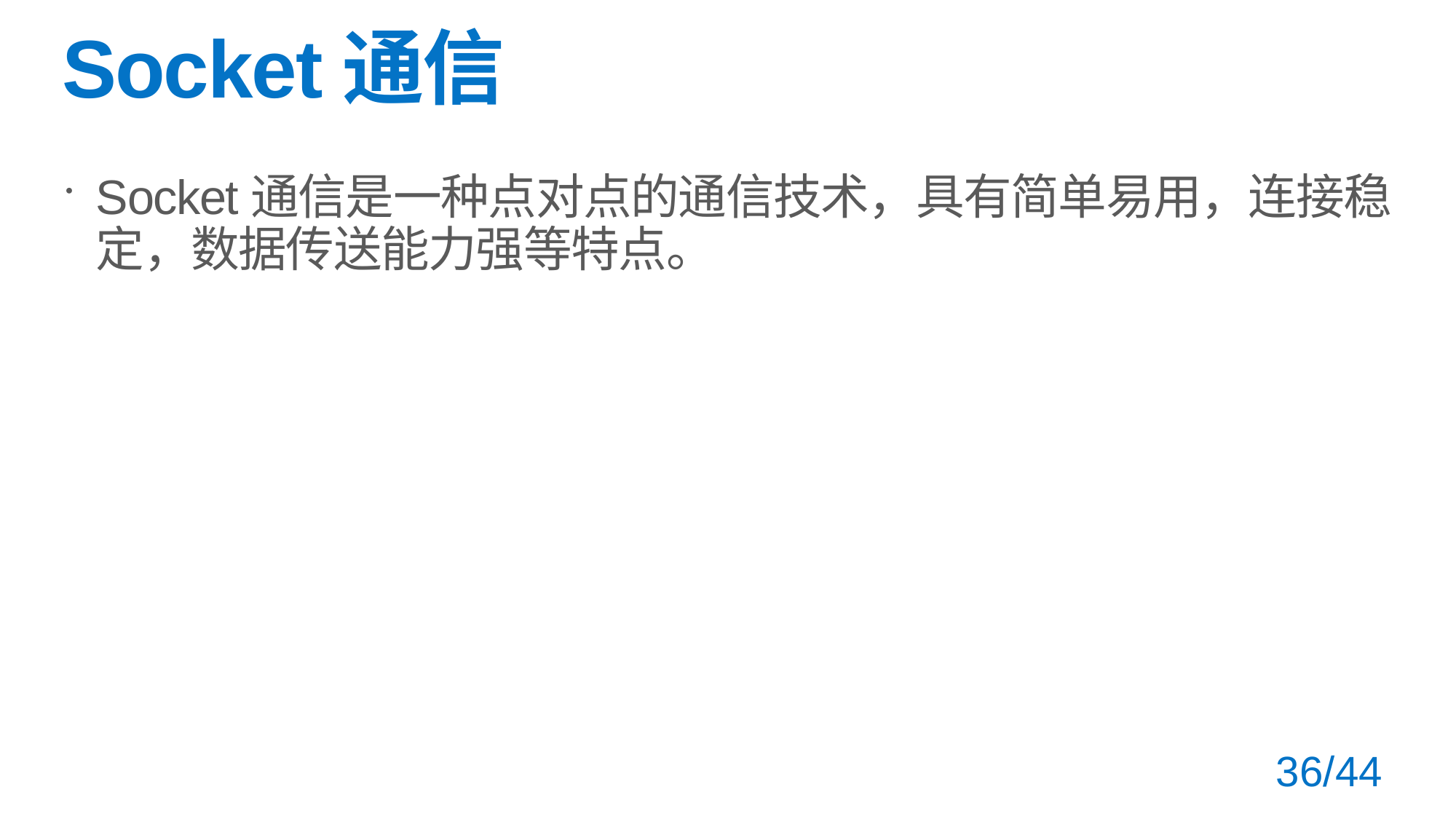

# Socket通信
Socket通信是一种点对点的通信技术，具有简单易用，连接稳定，数据传送能力强等特点。

36